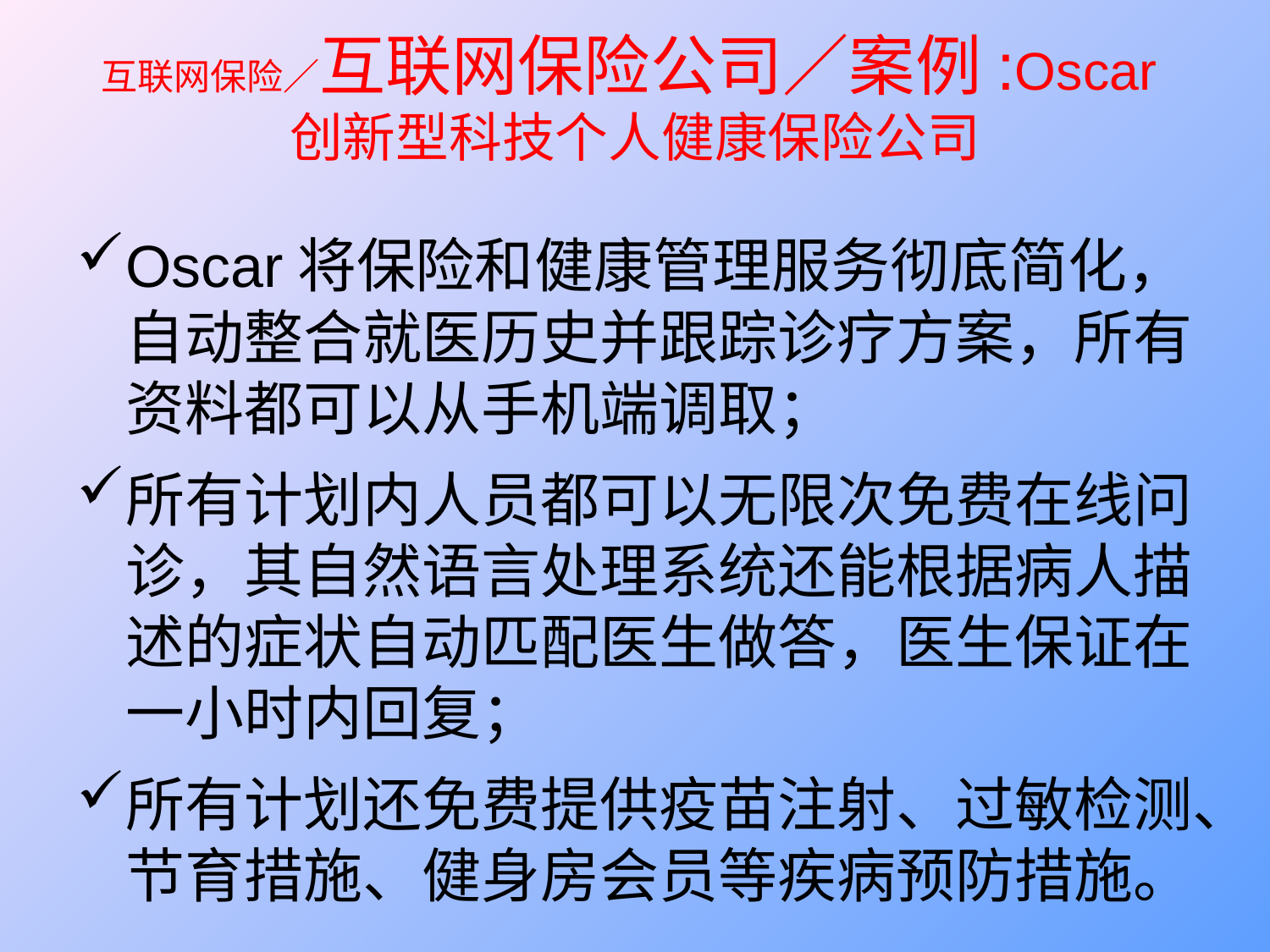

# 互联网保险／互联网保险公司／案例:Oscar创新型科技个人健康保险公司
Oscar将保险和健康管理服务彻底简化，自动整合就医历史并跟踪诊疗方案，所有资料都可以从手机端调取；
所有计划内人员都可以无限次免费在线问诊，其自然语言处理系统还能根据病人描述的症状自动匹配医生做答，医生保证在一小时内回复；
所有计划还免费提供疫苗注射、过敏检测、节育措施、健身房会员等疾病预防措施。